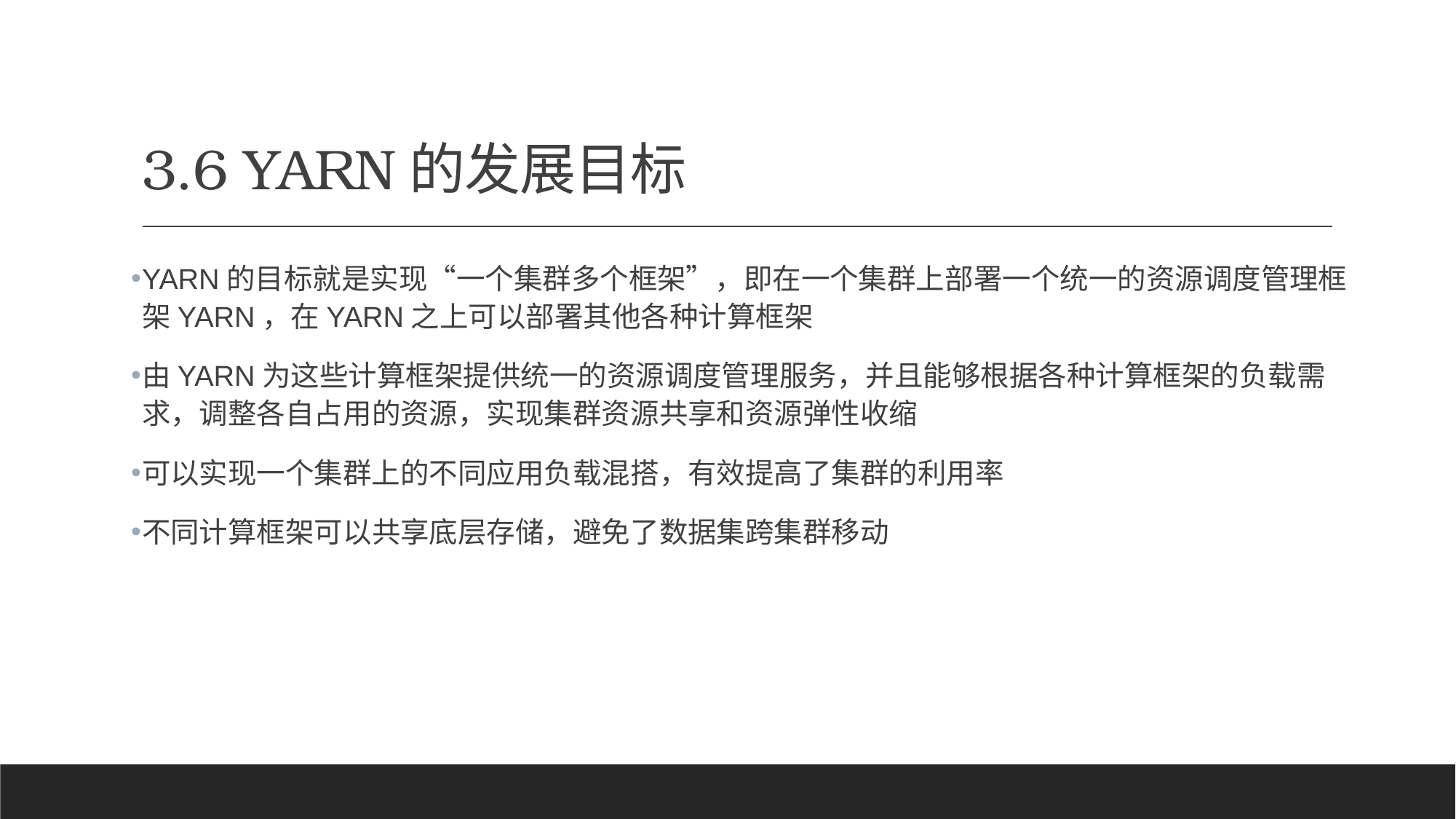

# 3.6 YARN的发展目标
YARN的目标就是实现“一个集群多个框架”，即在一个集群上部署一个统一的资源调度管理框架YARN，在YARN之上可以部署其他各种计算框架
由YARN为这些计算框架提供统一的资源调度管理服务，并且能够根据各种计算框架的负载需求，调整各自占用的资源，实现集群资源共享和资源弹性收缩
可以实现一个集群上的不同应用负载混搭，有效提高了集群的利用率
不同计算框架可以共享底层存储，避免了数据集跨集群移动